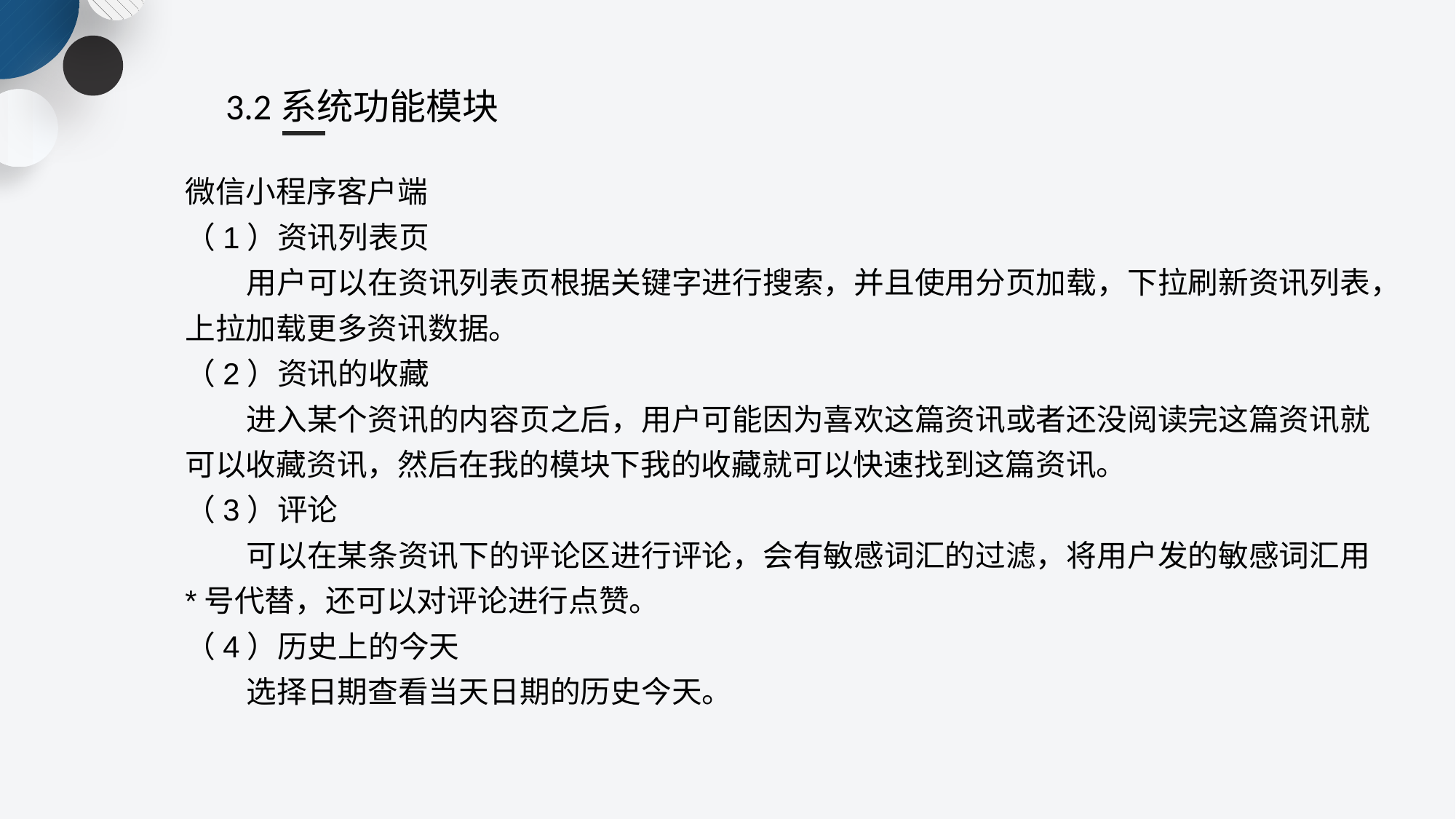

3.2系统功能模块

微信小程序客户端（1）资讯列表页
        用户可以在资讯列表页根据关键字进行搜索，并且使用分页加载，下拉刷新资讯列表，上拉加载更多资讯数据。（2）资讯的收藏        进入某个资讯的内容页之后，用户可能因为喜欢这篇资讯或者还没阅读完这篇资讯就可以收藏资讯，然后在我的模块下我的收藏就可以快速找到这篇资讯。（3）评论        可以在某条资讯下的评论区进行评论，会有敏感词汇的过滤，将用户发的敏感词汇用*号代替，还可以对评论进行点赞。（4）历史上的今天        选择日期查看当天日期的历史今天。